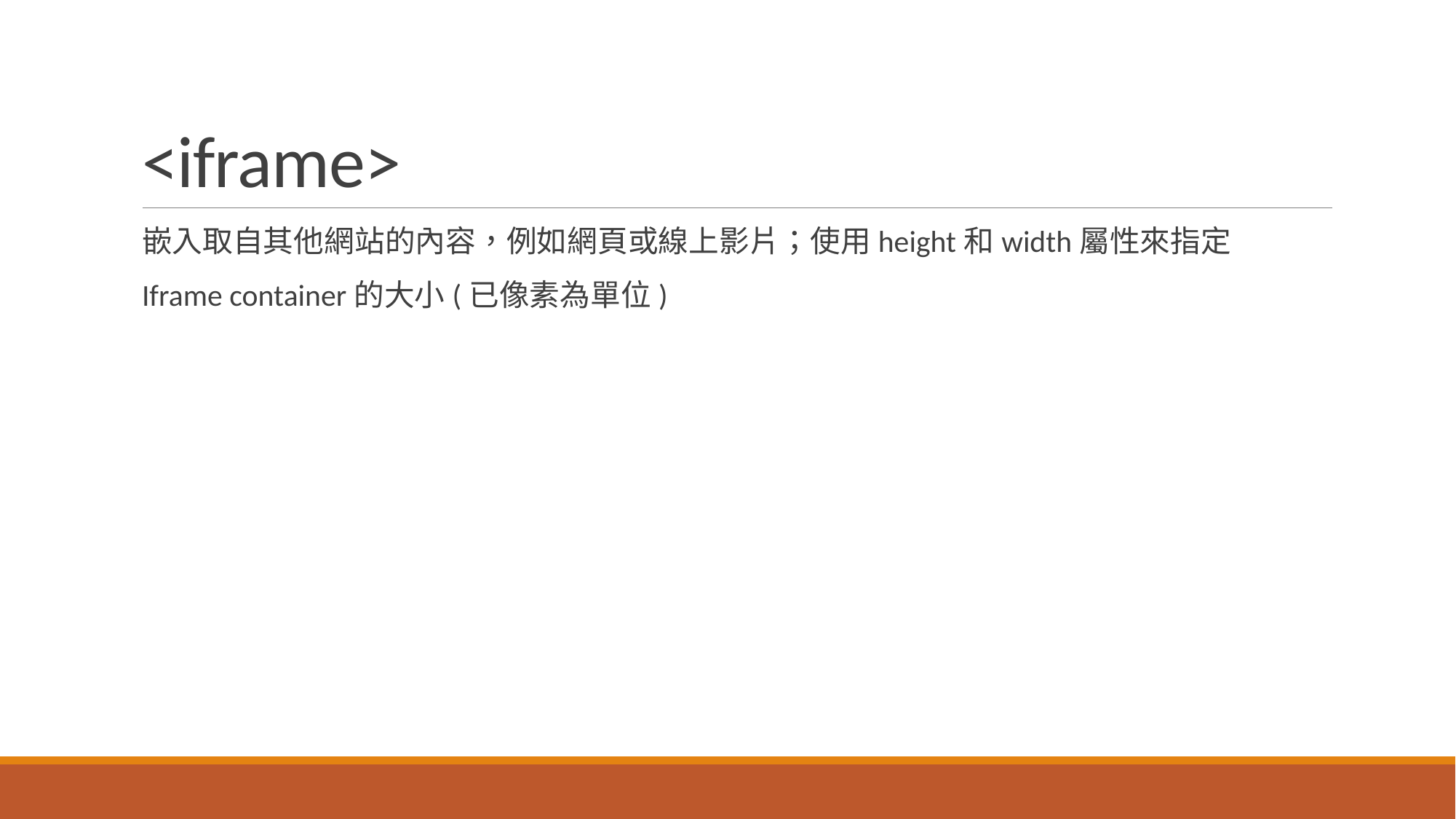

# <iframe>
嵌入取自其他網站的內容，例如網頁或線上影片；使用height和width屬性來指定
Iframe container的大小(已像素為單位)